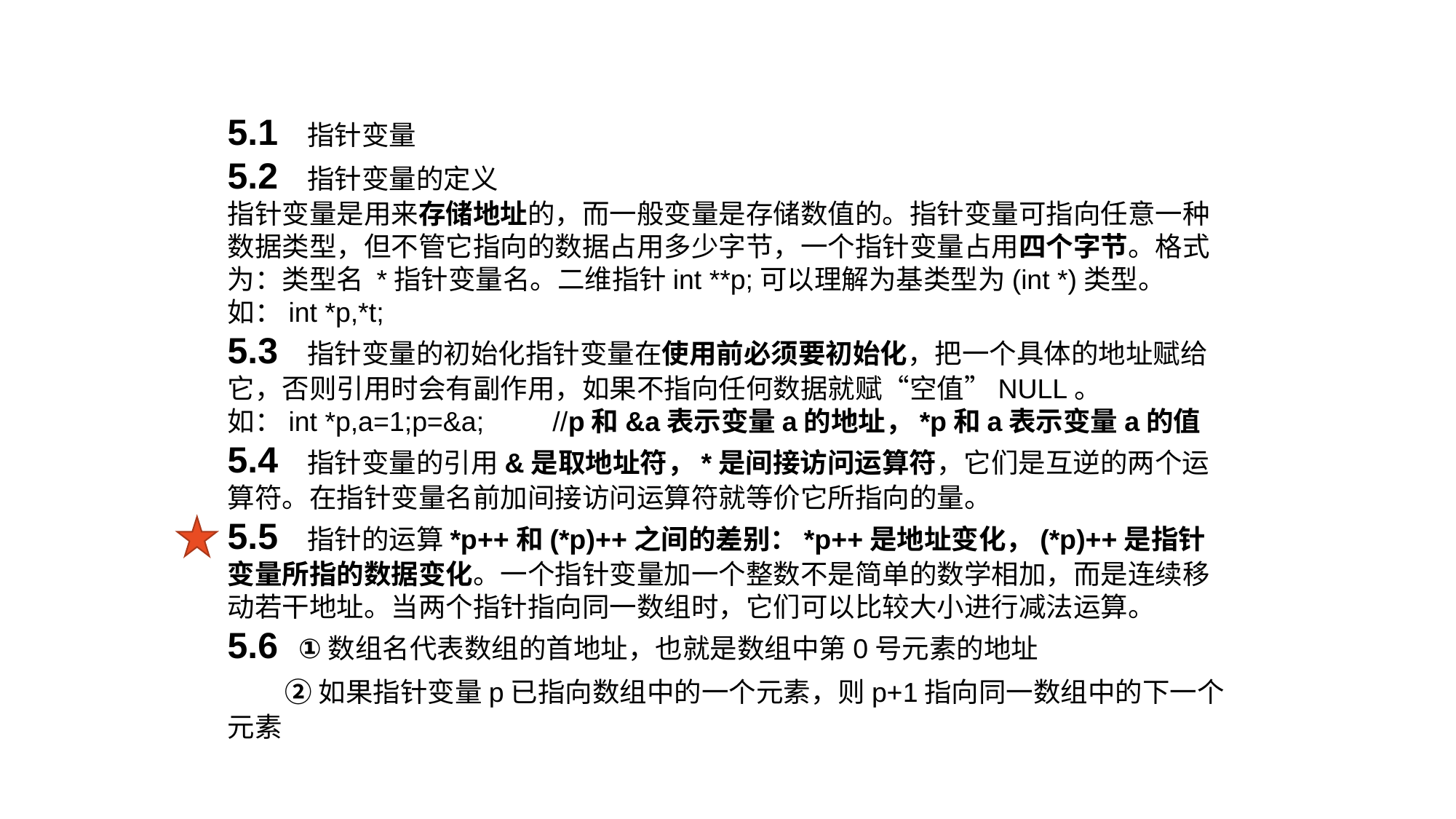

5.1  指针变量
5.2  指针变量的定义
指针变量是用来存储地址的，而一般变量是存储数值的。指针变量可指向任意一种数据类型，但不管它指向的数据占用多少字节，一个指针变量占用四个字节。格式为：类型名 *指针变量名。二维指针int **p;可以理解为基类型为(int *)类型。
如：int *p,*t;
5.3  指针变量的初始化指针变量在使用前必须要初始化，把一个具体的地址赋给它，否则引用时会有副作用，如果不指向任何数据就赋“空值”NULL。
如：int *p,a=1;p=&a;         //p和&a表示变量a的地址，*p和a表示变量a的值
5.4  指针变量的引用&是取地址符，*是间接访问运算符，它们是互逆的两个运算符。在指针变量名前加间接访问运算符就等价它所指向的量。
5.5  指针的运算*p++和(*p)++之间的差别：*p++是地址变化，(*p)++是指针变量所指的数据变化。一个指针变量加一个整数不是简单的数学相加，而是连续移动若干地址。当两个指针指向同一数组时，它们可以比较大小进行减法运算。
5.6  ①数组名代表数组的首地址，也就是数组中第0号元素的地址
       ②如果指针变量p已指向数组中的一个元素，则p+1指向同一数组中的下一个元素